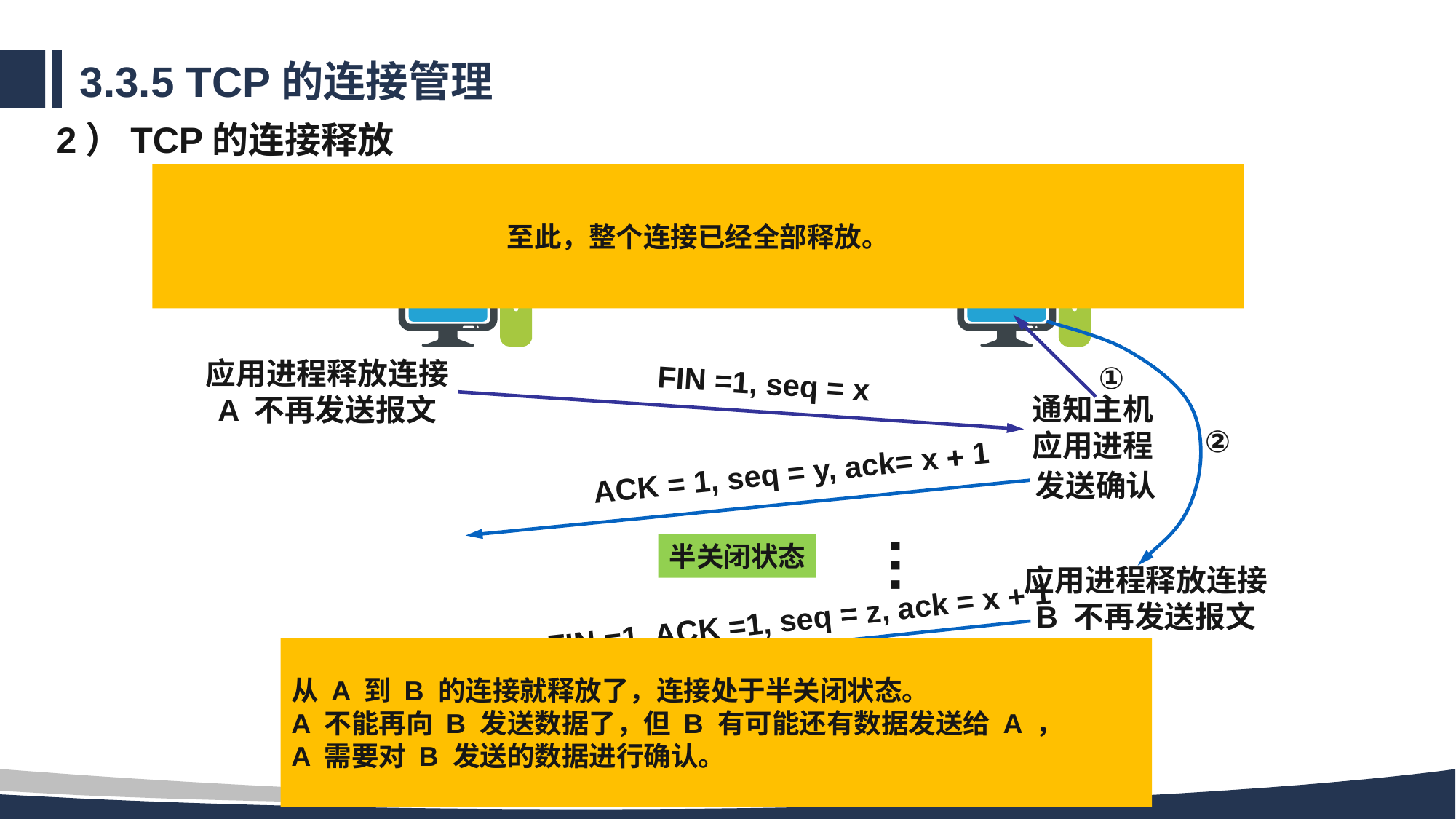

# 3.3.5 TCP的连接管理
2）TCP的连接释放
至此，整个连接已经全部释放。
主机 B
主机 A

通知主机
应用进程
①

②
应用进程释放连接
A 不再发送报文
FIN =1, seq = x

ACK = 1, seq = y, ack= x + 1

发送确认
…
半关闭状态
应用进程释放连接
B 不再发送报文
FIN =1, ACK =1, seq = z, ack = x + 1

从 A 到 B 的连接就释放了，连接处于半关闭状态。
A 不能再向 B 发送数据了，但 B 有可能还有数据发送给 A ，
A 需要对 B 发送的数据进行确认。
ACK =1, seq = x + 1, ack = z + 1

确认
关闭状态